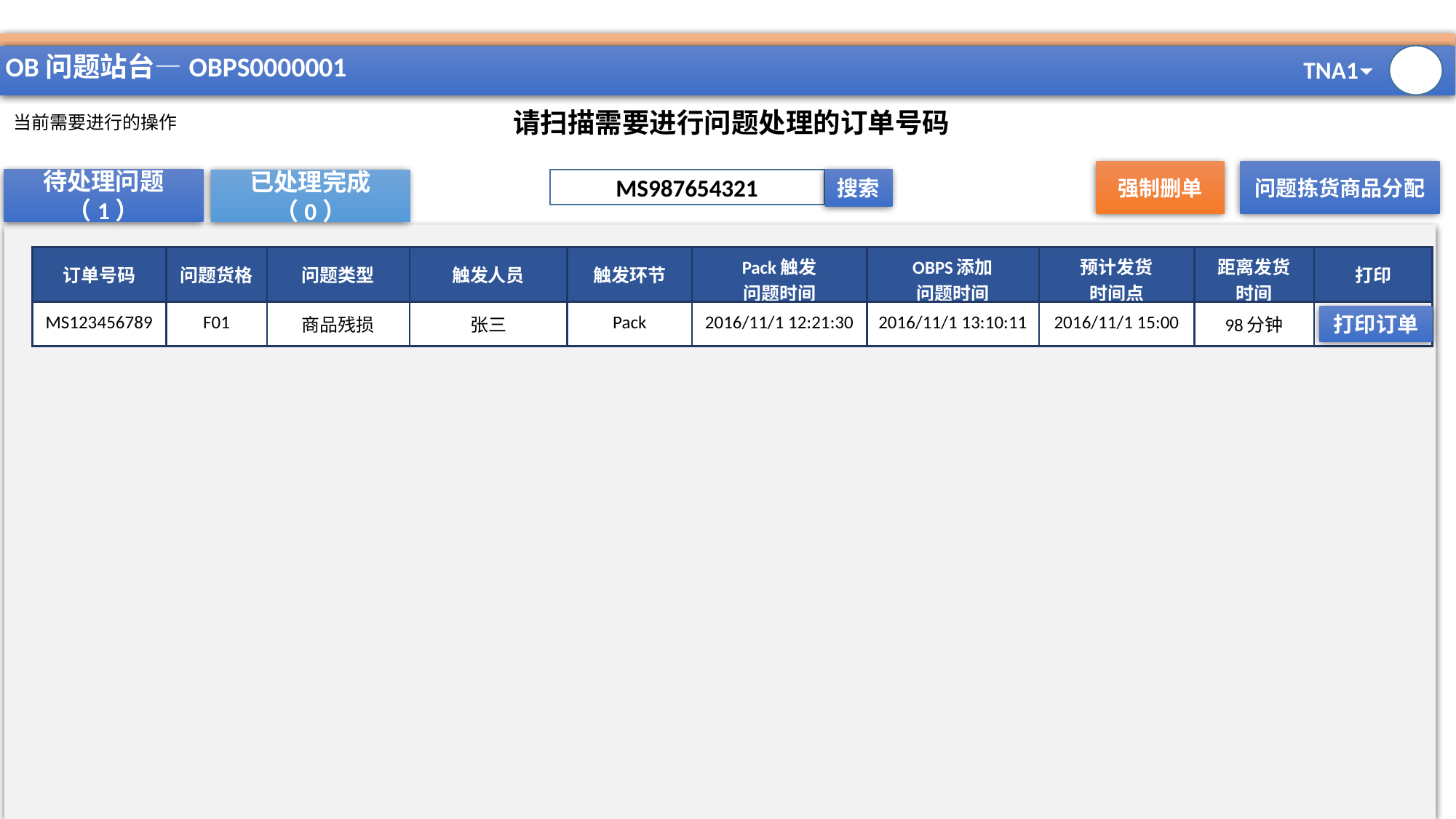

#
OB问题站台—OBPS0000001
请扫描需要进行问题处理的订单号码
当前需要进行的操作
问题拣货商品分配
强制删单
MS987654321
待处理问题（1）

搜索
已处理完成（0）
| 订单号码 | 问题货格 | 问题类型 | 触发人员 | 触发环节 | Pack触发 问题时间 | OBPS添加 问题时间 | 预计发货 时间点 | 距离发货 时间 | 打印 |
| --- | --- | --- | --- | --- | --- | --- | --- | --- | --- |
| MS123456789 | F01 | 商品残损 | 张三 | Pack | 2016/11/1 12:21:30 | 2016/11/1 13:10:11 | 2016/11/1 15:00 | 98分钟 |  |
打印订单